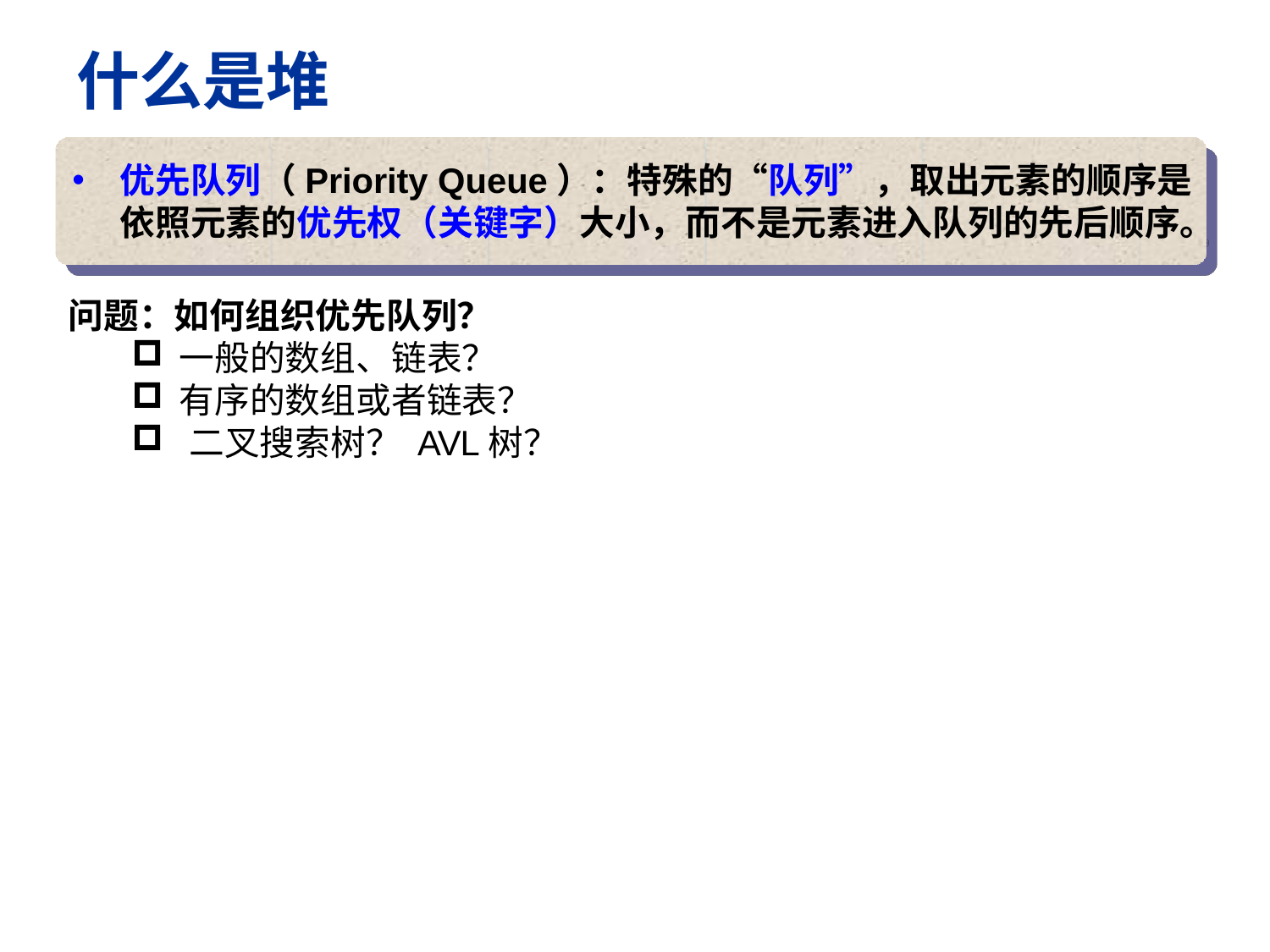

# 什么是堆

优先队列（Priority Queue）：特殊的“队列”，取出元素的顺序是 依照元素的优先权（关键字）大小，而不是元素进入队列的先后顺序。

问题：如何组织优先队列？
一般的数组、链表？
有序的数组或者链表？
二叉搜索树？ AVL树？